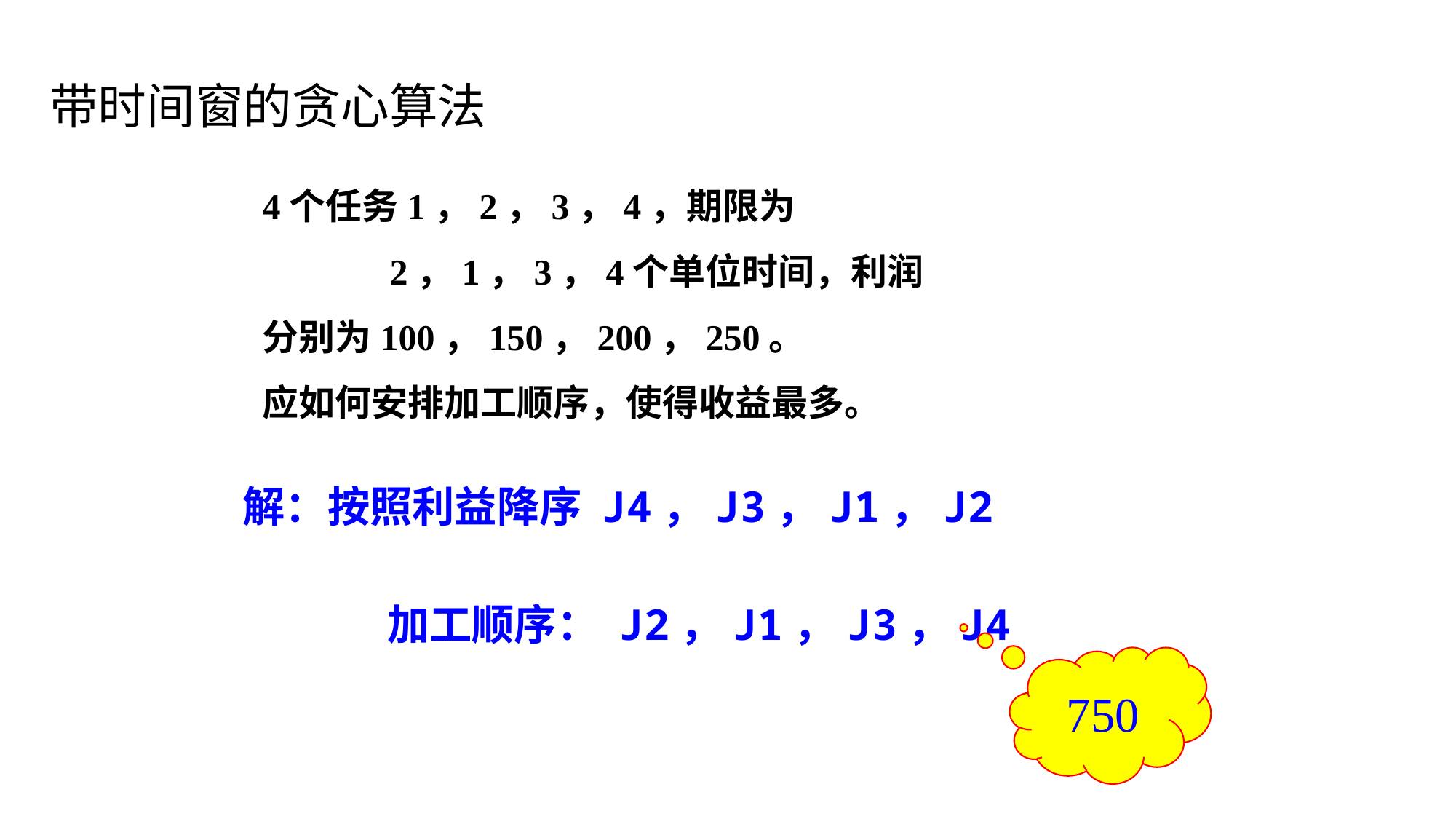

带时间窗的贪心算法
4个任务1，2，3，4，期限为
              2，1，3，4个单位时间，利润
分别为100，150，200，250。
应如何安排加工顺序，使得收益最多。
解：按照利益降序 J4，J3，J1，J2
加工顺序： J2，J1，J3，J4
750